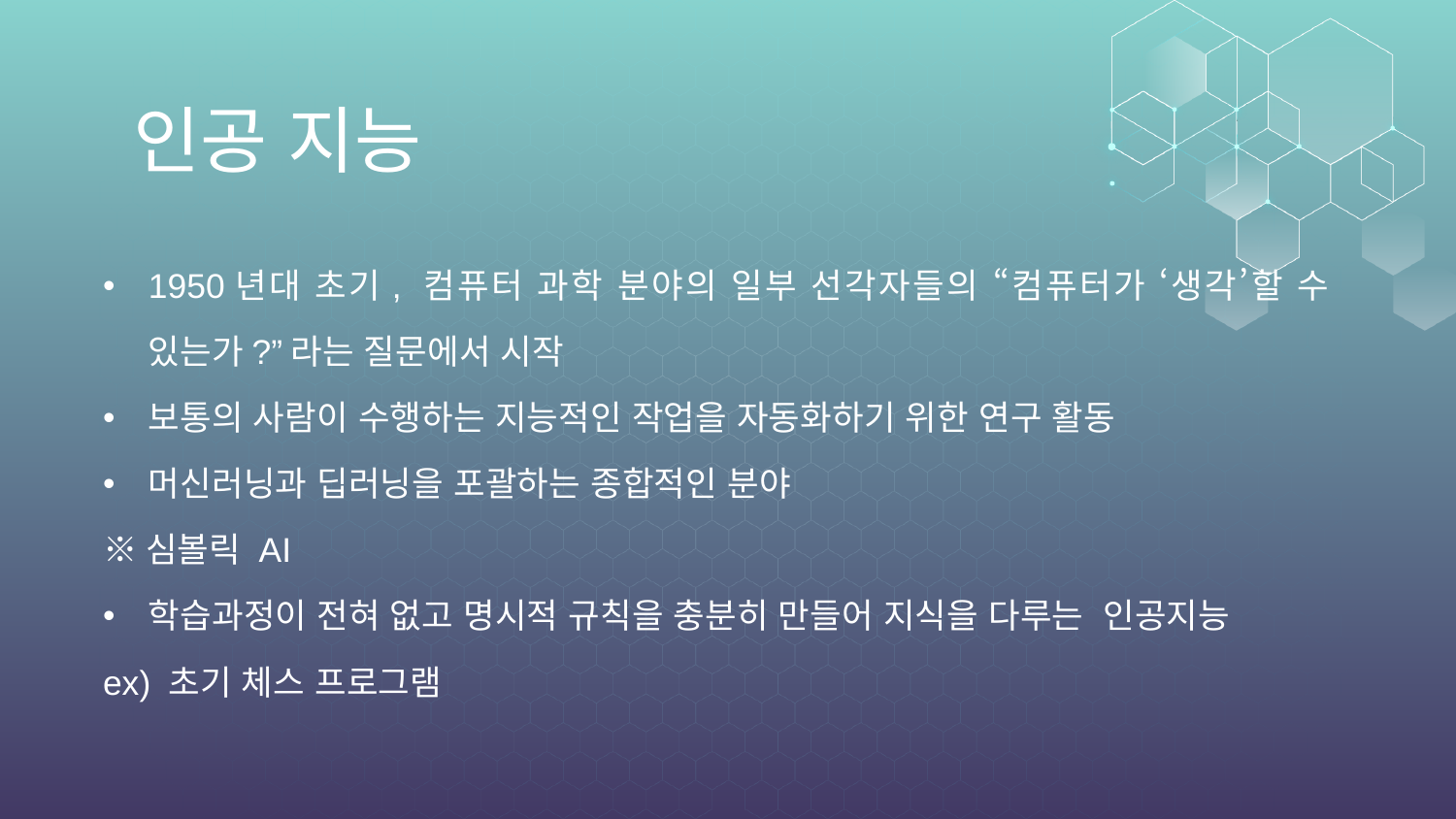

# 인공 지능
1950년대 초기, 컴퓨터 과학 분야의 일부 선각자들의 “컴퓨터가 ‘생각’할 수 있는가?”라는 질문에서 시작
보통의 사람이 수행하는 지능적인 작업을 자동화하기 위한 연구 활동
머신러닝과 딥러닝을 포괄하는 종합적인 분야
※심볼릭 AI
학습과정이 전혀 없고 명시적 규칙을 충분히 만들어 지식을 다루는  인공지능
ex) 초기 체스 프로그램